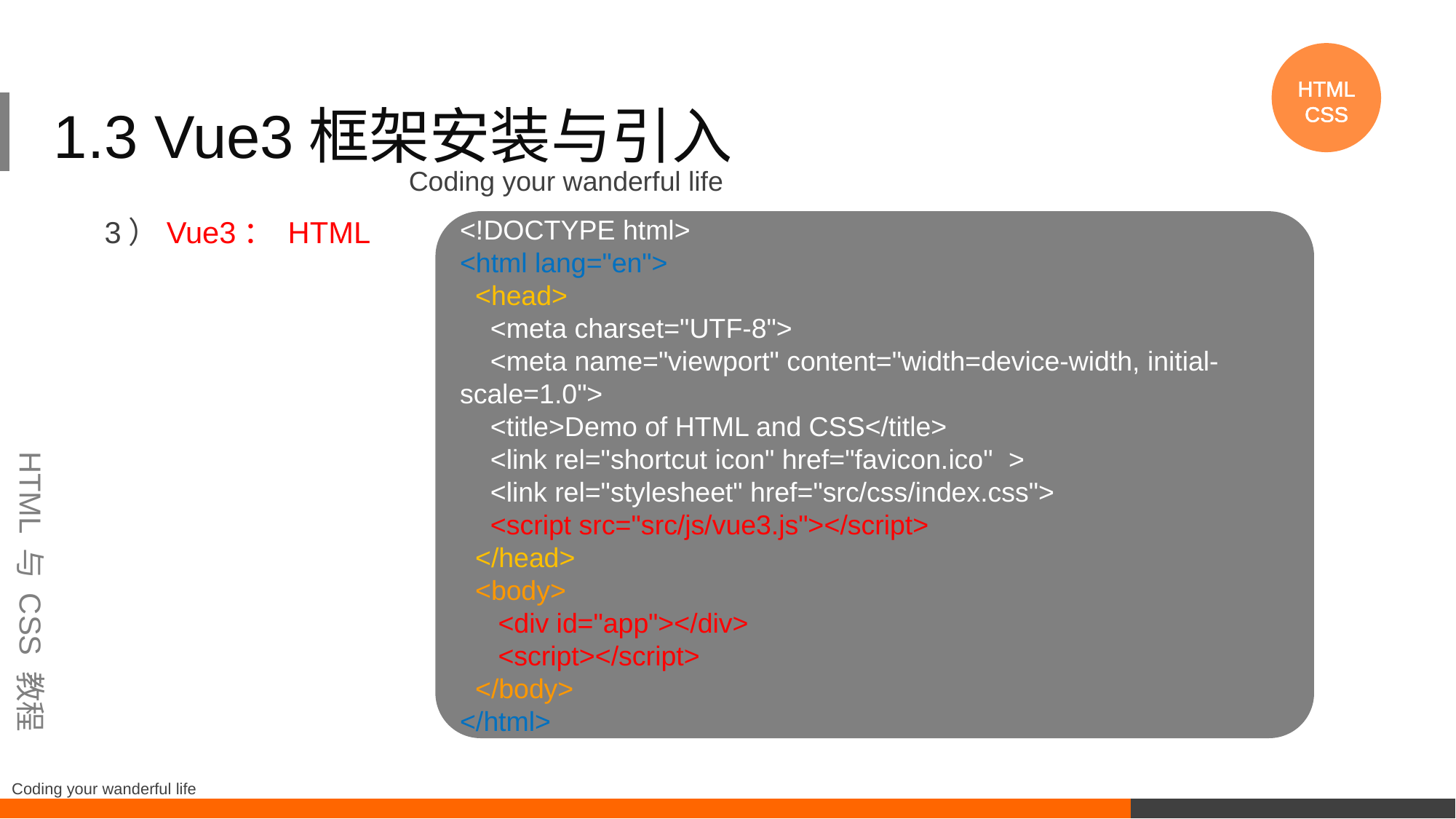

1.3 Vue3框架安装与引入

HTML
CSS

Coding your wanderful life
3）Vue3： HTML

<!DOCTYPE html>
<html lang="en">
  <head>
    <meta charset="UTF-8">
    <meta name="viewport" content="width=device-width, initial-scale=1.0">
    <title>Demo of HTML and CSS</title>
    <link rel="shortcut icon" href="favicon.ico"  >
    <link rel="stylesheet" href="src/css/index.css">
    <script src="src/js/vue3.js"></script>
  </head>
  <body>
     <div id="app"></div>
     <script></script>
  </body>
</html>
HTML 与 CSS 教程
Coding your wanderful life